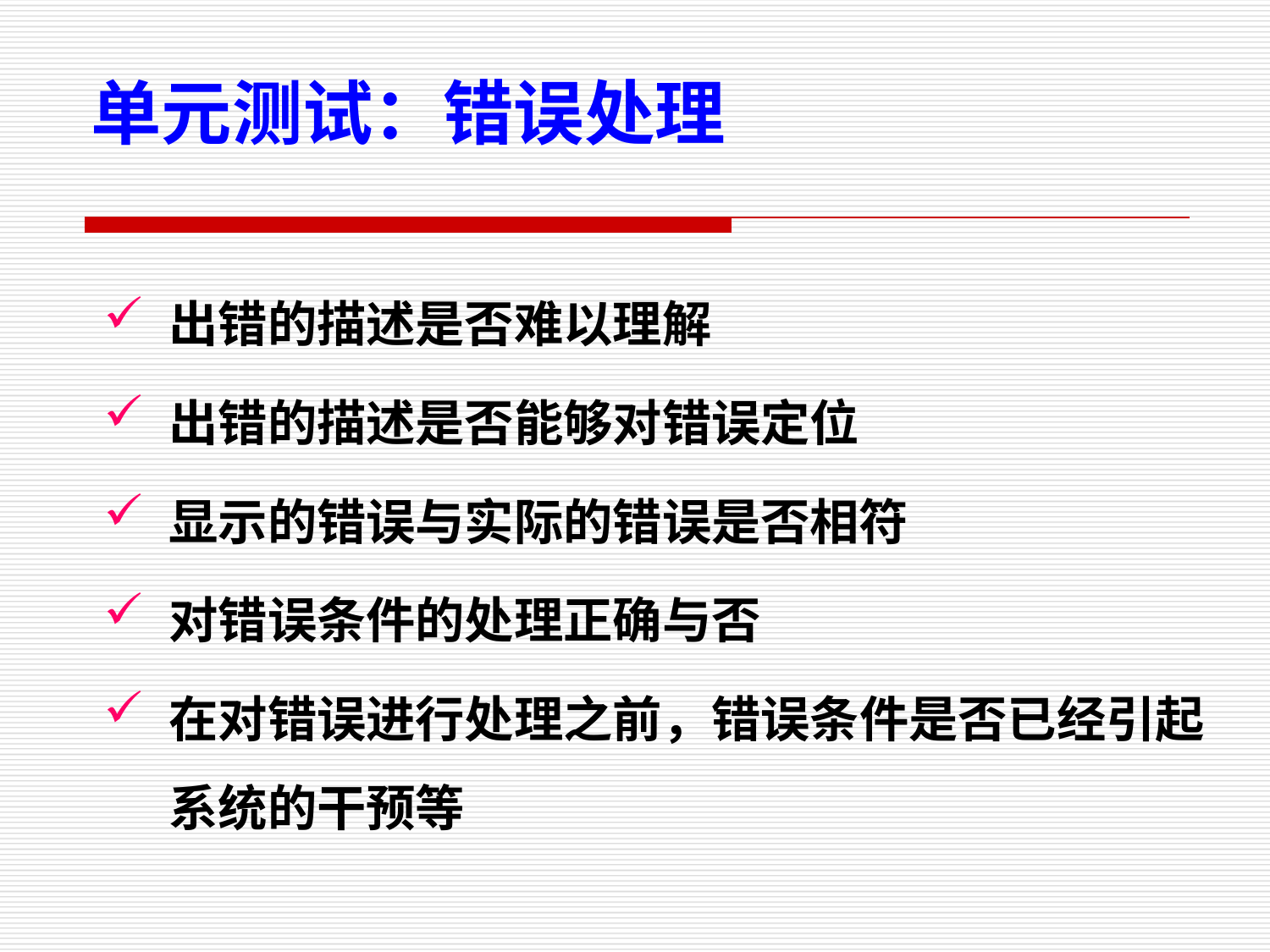

单元测试：错误处理
出错的描述是否难以理解
出错的描述是否能够对错误定位
显示的错误与实际的错误是否相符
对错误条件的处理正确与否
在对错误进行处理之前，错误条件是否已经引起系统的干预等